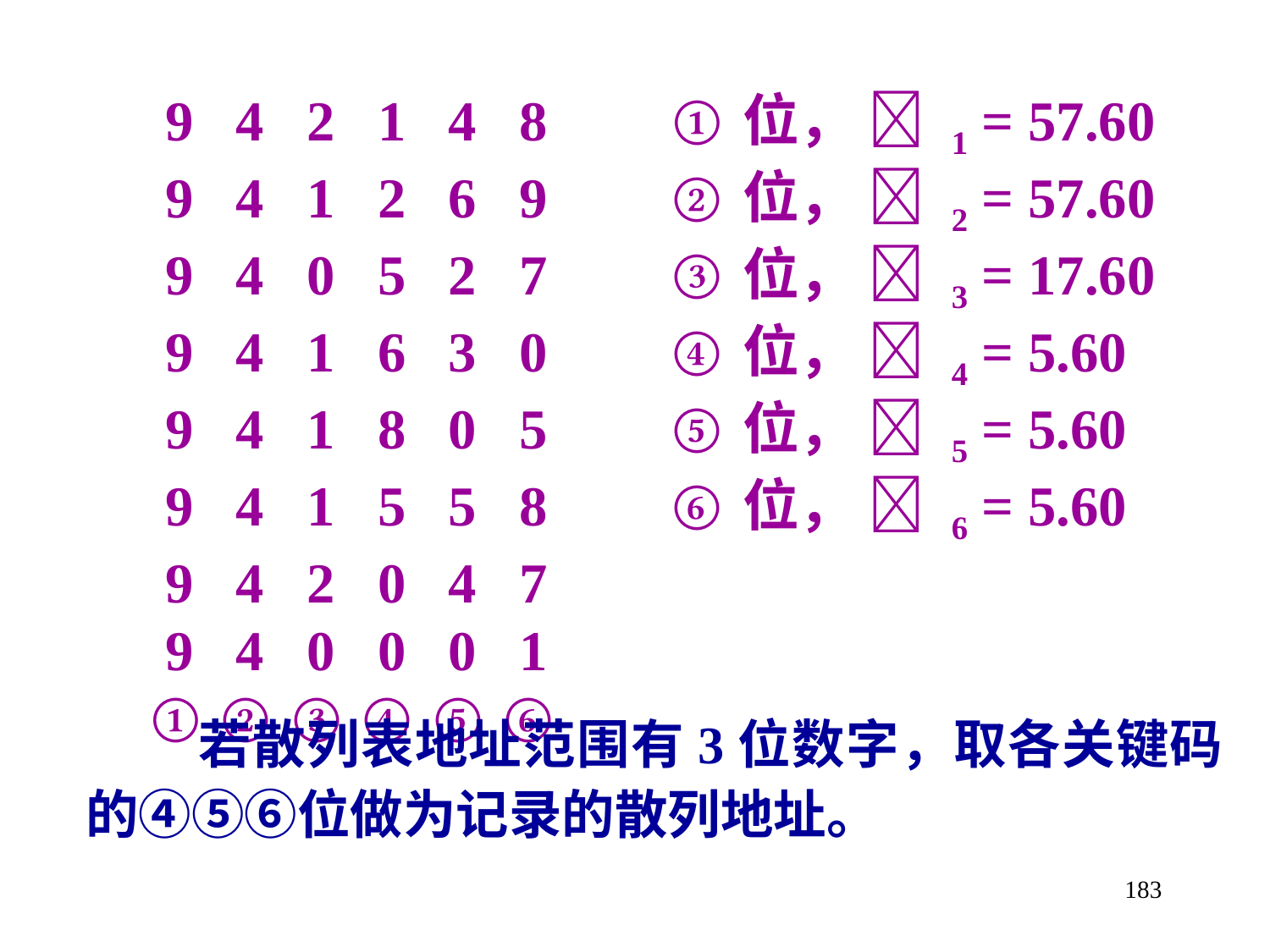

9   4   2   1   4   8	①位， λ 1 = 57.60
         9   4   1   2   6   9	②位， λ 2 = 57.60
         9   4   0   5   2   7	③位， λ 3 = 17.60
         9   4   1   6   3   0	④位， λ 4 = 5.60
         9   4   1   8   0   5	⑤位， λ 5 = 5.60
         9   4   1   5   5   8	⑥位， λ 6 = 5.60
         9   4   2   0   4   7
         9   4   0   0   0   1
        ① ② ③ ④ ⑤ ⑥
       若散列表地址范围有3位数字，取各关键码的④⑤⑥位做为记录的散列地址。
183